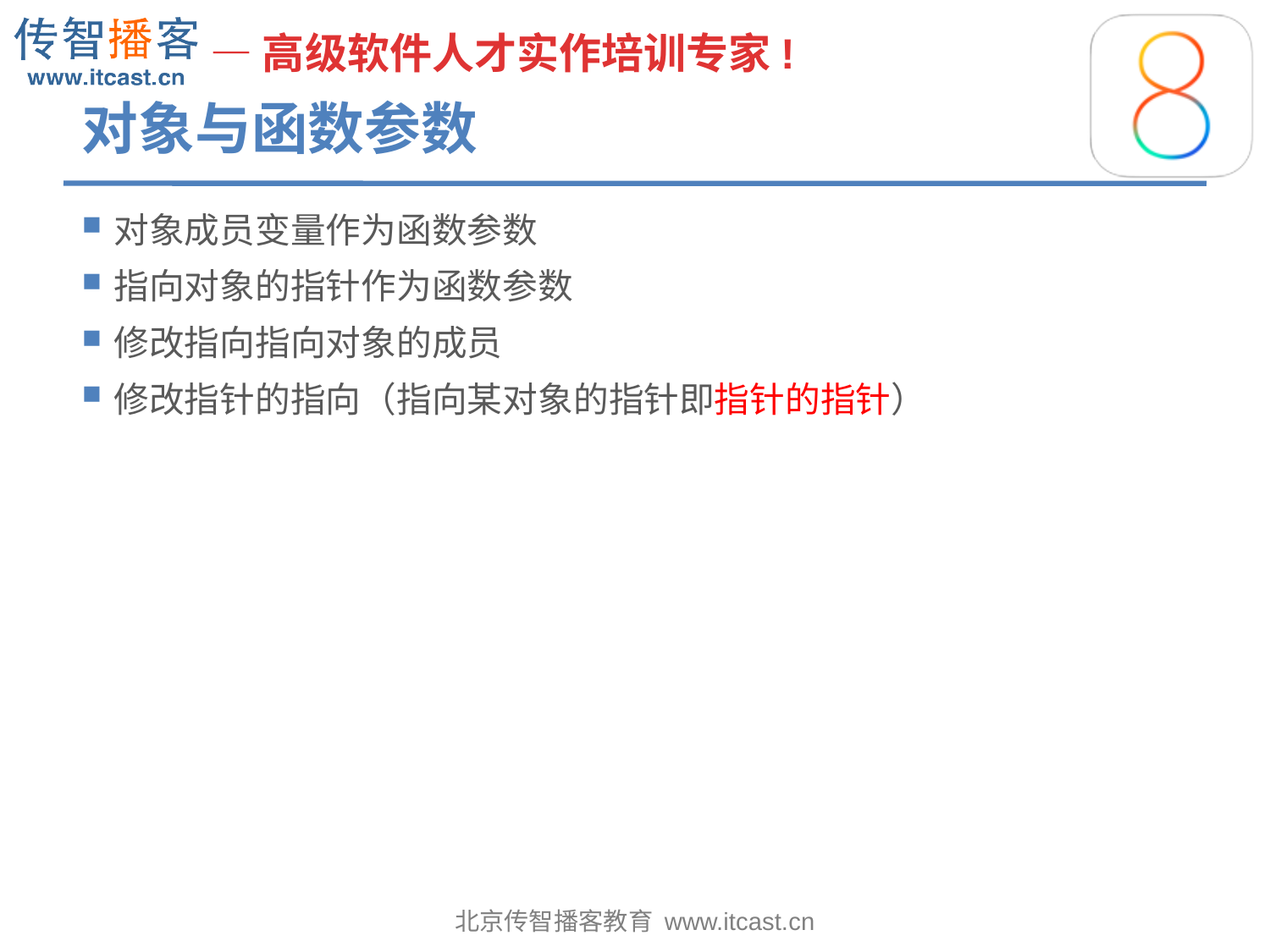

# 对象与函数参数
对象成员变量作为函数参数
指向对象的指针作为函数参数
修改指向指向对象的成员
修改指针的指向（指向某对象的指针即指针的指针）